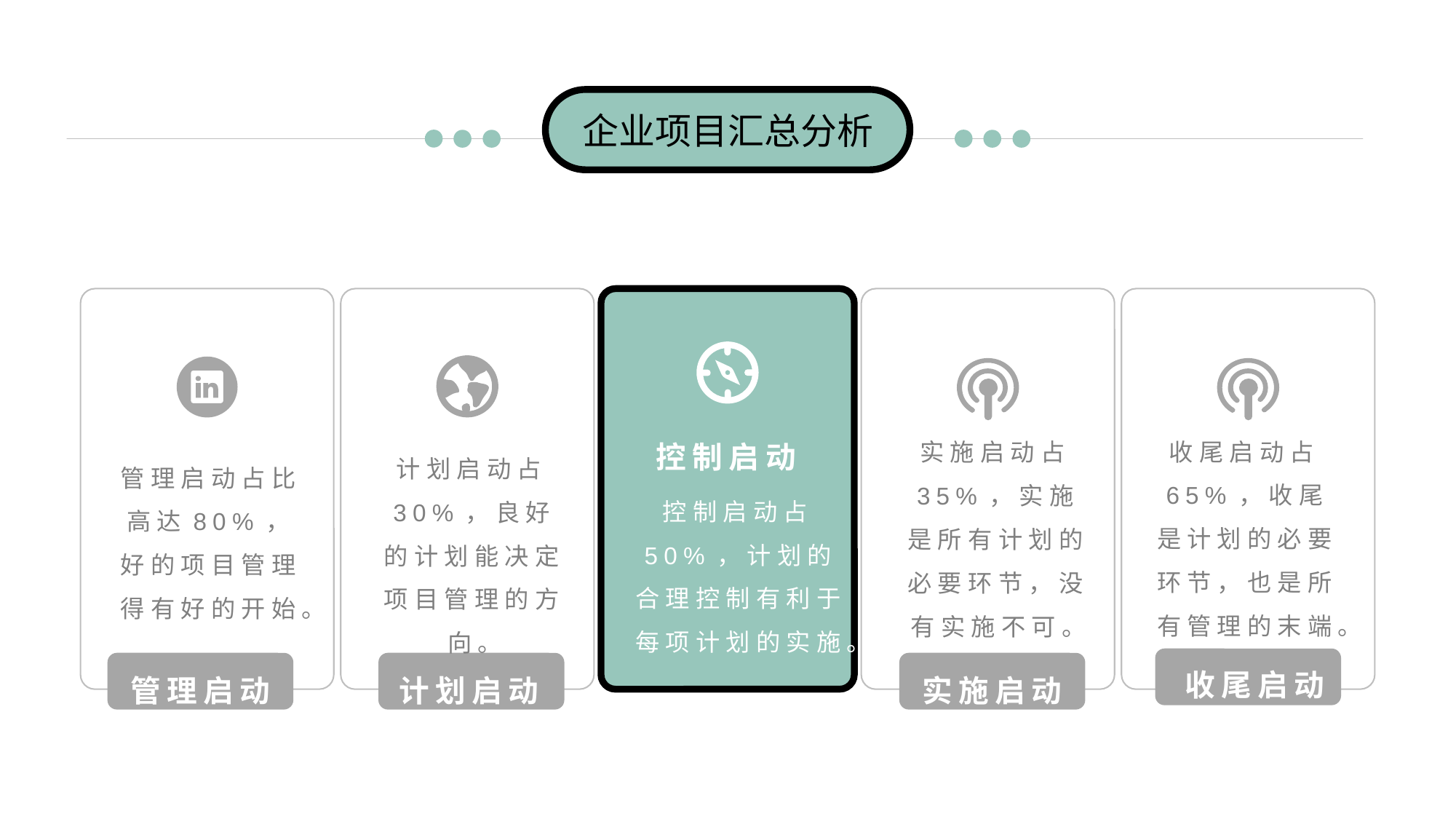

企业项目汇总分析

控制启动
收尾启动占65%，收尾是计划的必要环节，也是所有管理的末端。
实施启动占35%，实施是所有计划的必要环节，没有实施不可。
计划启动占30%，良好的计划能决定项目管理的方向。
管理启动占比高达80%，好的项目管理得有好的开始。
控制启动占50%，计划的合理控制有利于每项计划的实施。
收尾启动
实施启动
计划启动
管理启动